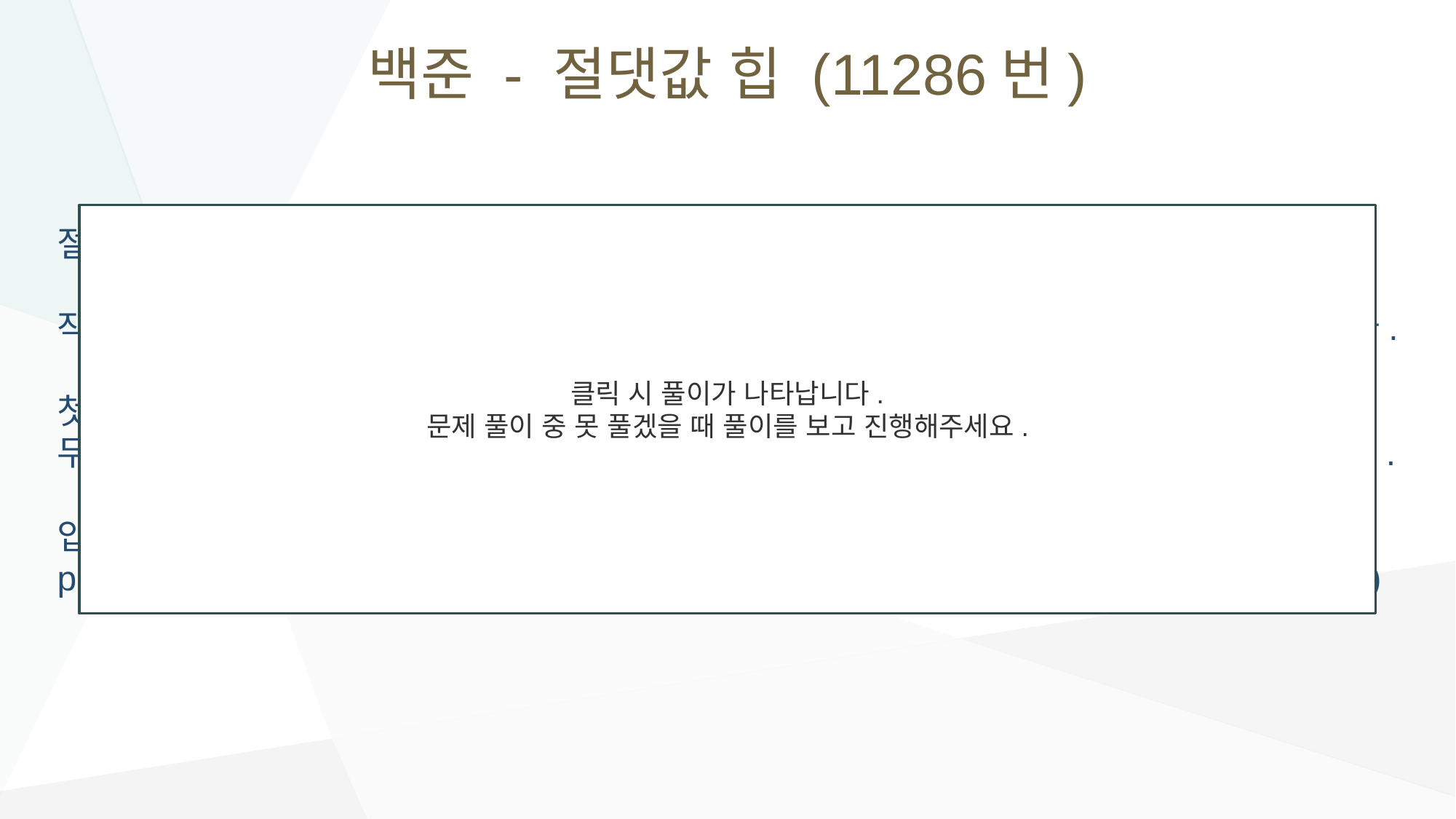

# 백준 - 절댓값 힙 (11286번)
클릭 시 풀이가 나타납니다.
문제 풀이 중 못 풀겠을 때 풀이를 보고 진행해주세요.
절댓값이 가장 작은 순, 절댓값이 같다면 값이 작은 순으로 출력하는 문제.

작은 순이므로 min heap, 절댓값과 기존 값 2개의 값을 사용해야 하므로 pair를 사용한다.

첫 번째 우선순위가 절댓값이 작은 순이므로 pair의 first는 절댓값으로
두 번째 우선순위가 절댓값이 같다면 작은 수 순이므로 pair의 second는 입력 값으로 설정.

입력 값이 x, 우선순위 큐의 이름이 pq라고 했을 때
pq.push(make_pair(abs(x), x)) 로 작성하면 된다. (abs는 절댓값을 return 해주는 함수)